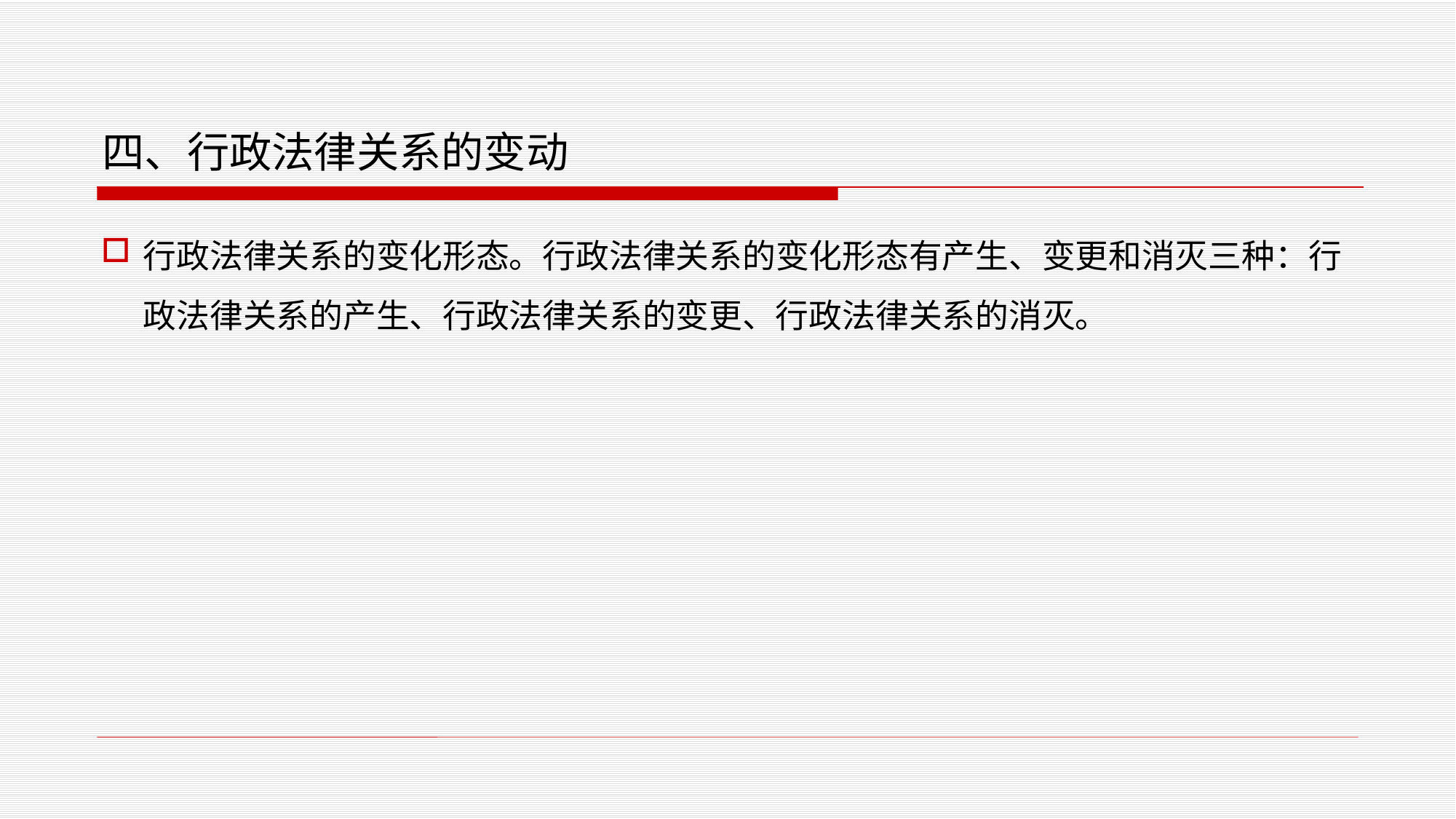

# 四、行政法律关系的变动
行政法律关系的变化形态。行政法律关系的变化形态有产生、变更和消灭三种：行政法律关系的产生、行政法律关系的变更、行政法律关系的消灭。